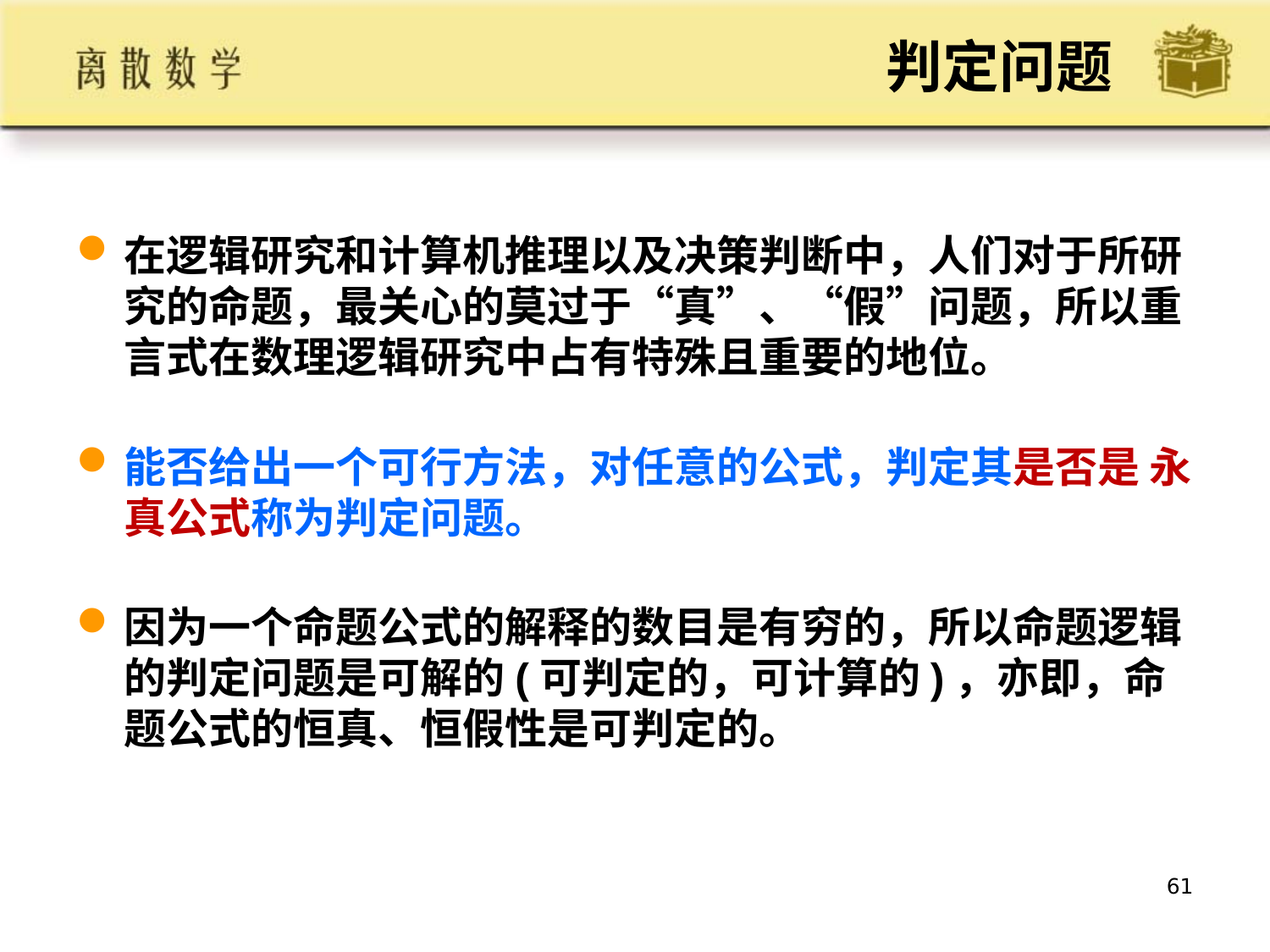

# 判定问题
在逻辑研究和计算机推理以及决策判断中，人们对于所研究的命题，最关心的莫过于“真”、“假”问题，所以重言式在数理逻辑研究中占有特殊且重要的地位。

能否给出一个可行方法，对任意的公式，判定其是否是 永真公式称为判定问题。

因为一个命题公式的解释的数目是有穷的，所以命题逻辑的判定问题是可解的(可判定的，可计算的)，亦即，命题公式的恒真、恒假性是可判定的。
61